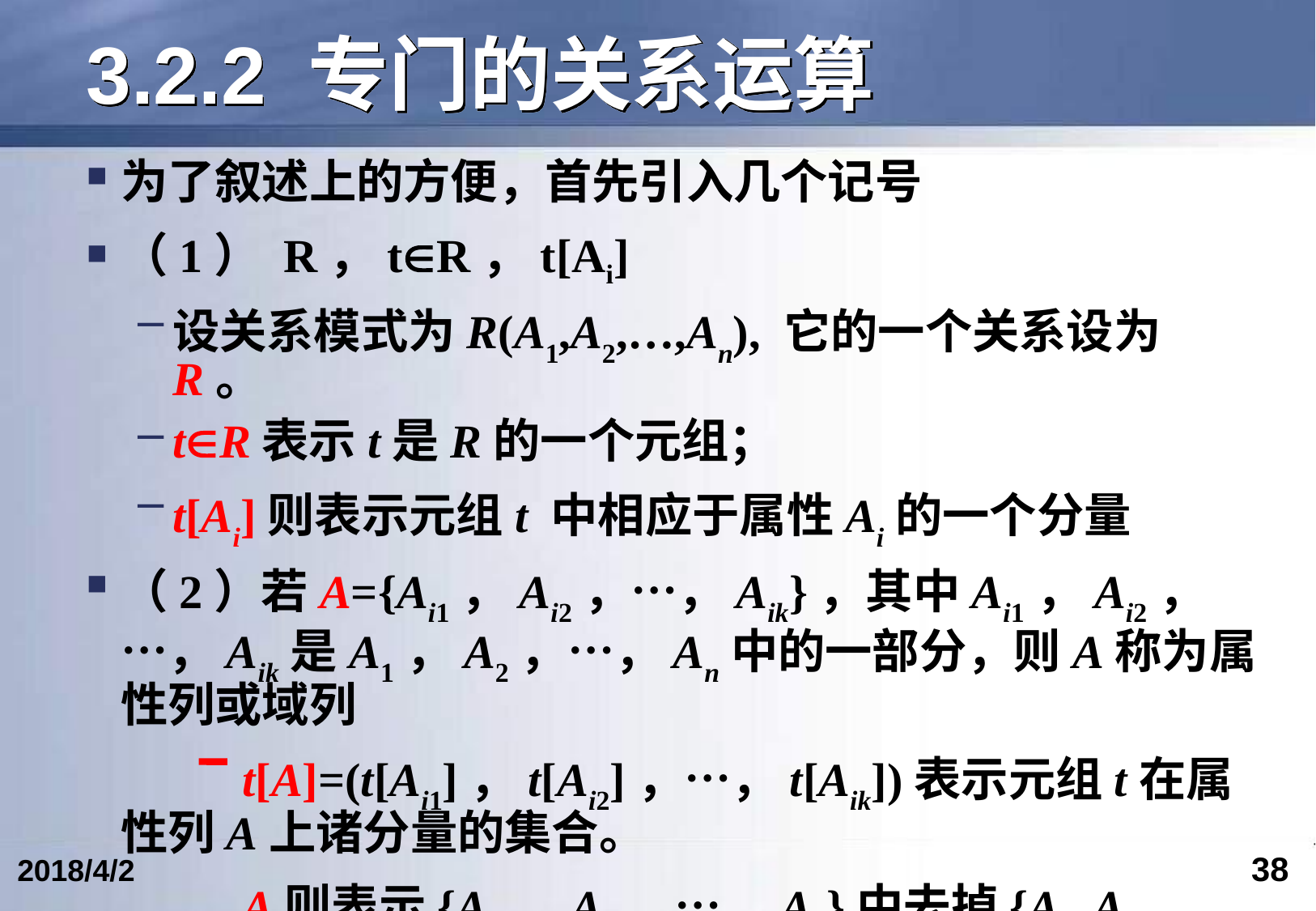

# 3.2.2 专门的关系运算
为了叙述上的方便，首先引入几个记号
（1） R，t∈R，t[Ai]
设关系模式为R(A1,A2,…,An), 它的一个关系设为R。
t∈R表示t是R的一个元组；
t[Ai]则表示元组t 中相应于属性Ai的一个分量
（2）若A={Ai1，Ai2，…，Aik}，其中Ai1，Ai2，…，Aik是A1，A2，…，An中的一部分，则A称为属性列或域列
		t[A]=(t[Ai1]，t[Ai2]，…，t[Aik])表示元组t在属性列A上诸分量的集合。
		A则表示{A1，A2，…，An}中去掉{Ai1,Ai2,…,Aik}后剩余的属性组。

38
2018/4/2